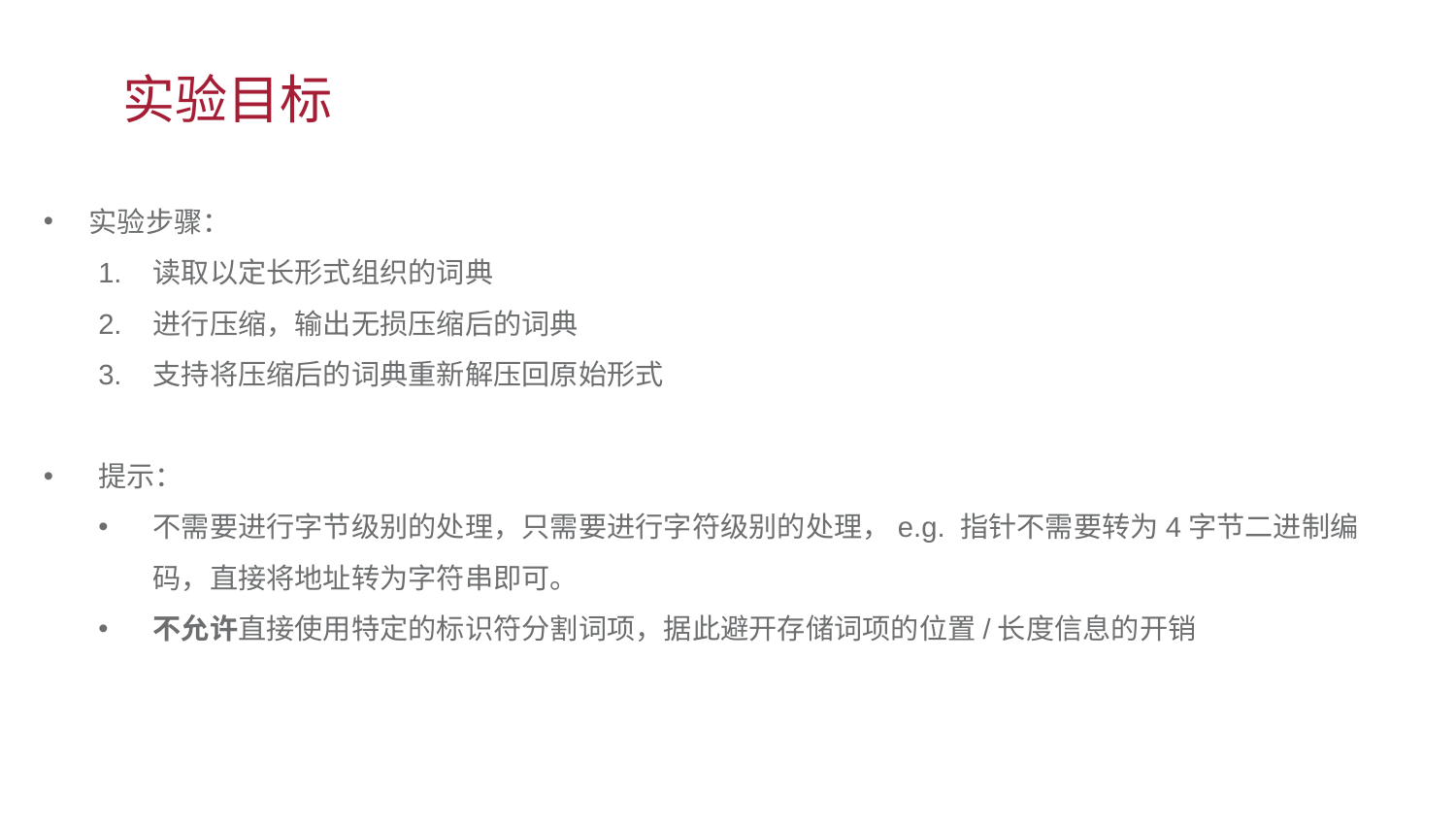

实验目标
实验步骤：
读取以定长形式组织的词典
进行压缩，输出无损压缩后的词典
支持将压缩后的词典重新解压回原始形式

提示：
不需要进行字节级别的处理，只需要进行字符级别的处理，e.g. 指针不需要转为4字节二进制编码，直接将地址转为字符串即可。
不允许直接使用特定的标识符分割词项，据此避开存储词项的位置/长度信息的开销